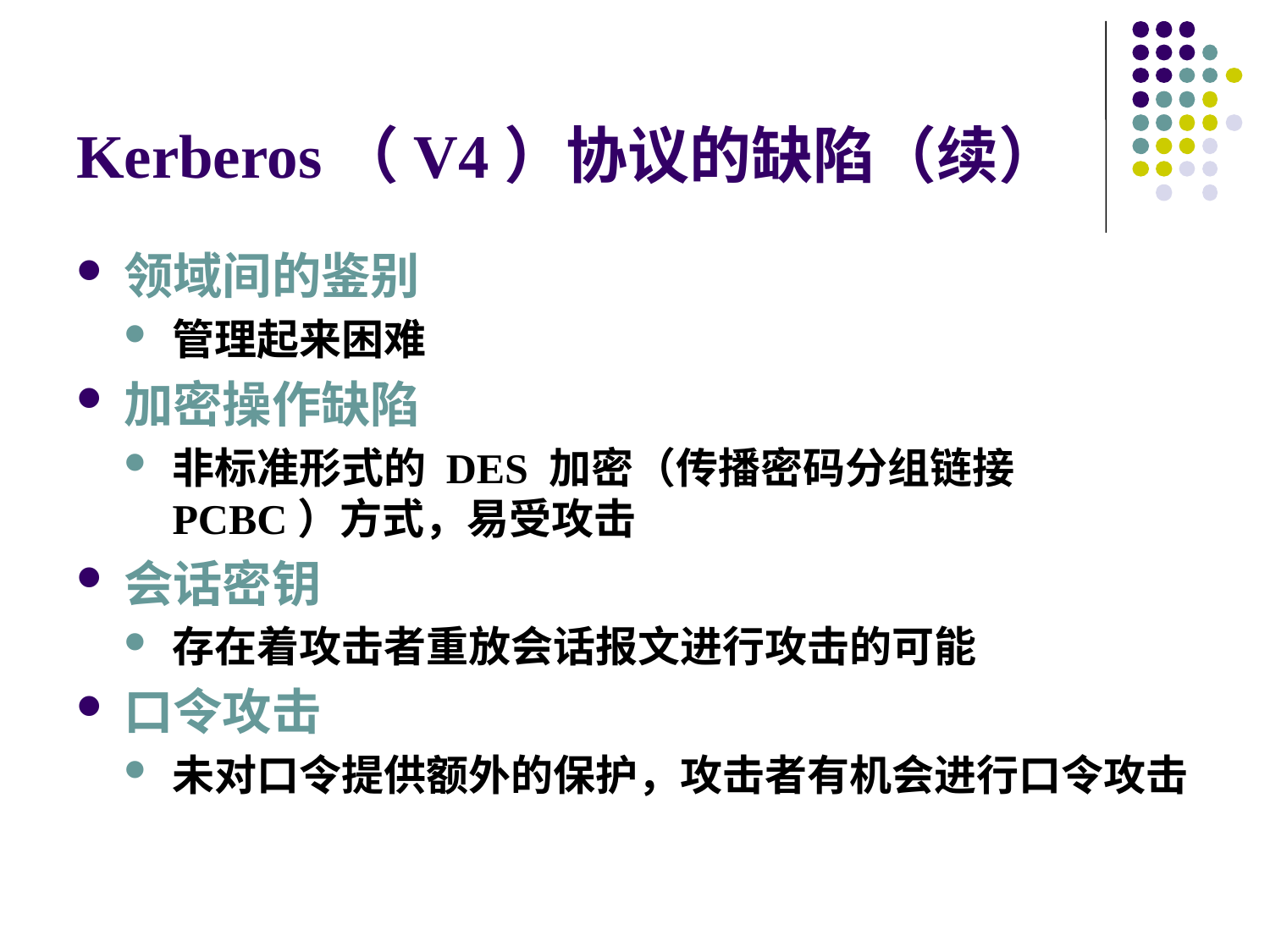

# Kerberos（V4）协议的缺陷（续）
领域间的鉴别
管理起来困难
加密操作缺陷
非标准形式的 DES 加密（传播密码分组链接 PCBC）方式，易受攻击
会话密钥
存在着攻击者重放会话报文进行攻击的可能
口令攻击
未对口令提供额外的保护，攻击者有机会进行口令攻击